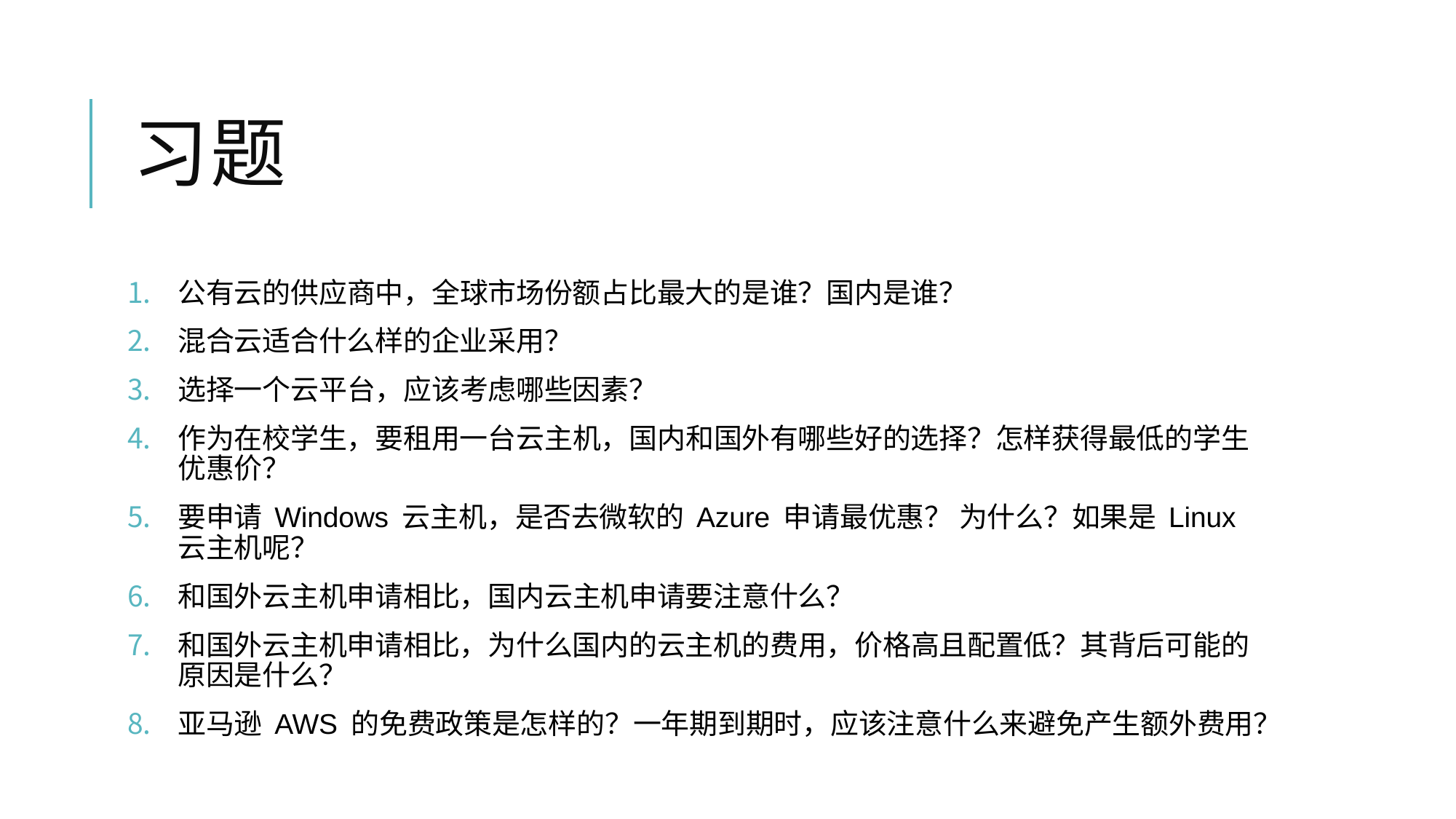

# 习题
公有云的供应商中，全球市场份额占比最大的是谁？国内是谁？
混合云适合什么样的企业采用？
选择一个云平台，应该考虑哪些因素？
作为在校学生，要租用一台云主机，国内和国外有哪些好的选择？怎样获得最低的学生优惠价？
要申请 Windows 云主机，是否去微软的 Azure 申请最优惠？ 为什么？如果是 Linux 云主机呢？
和国外云主机申请相比，国内云主机申请要注意什么？
和国外云主机申请相比，为什么国内的云主机的费用，价格高且配置低？其背后可能的原因是什么？
亚马逊 AWS 的免费政策是怎样的？一年期到期时，应该注意什么来避免产生额外费用？